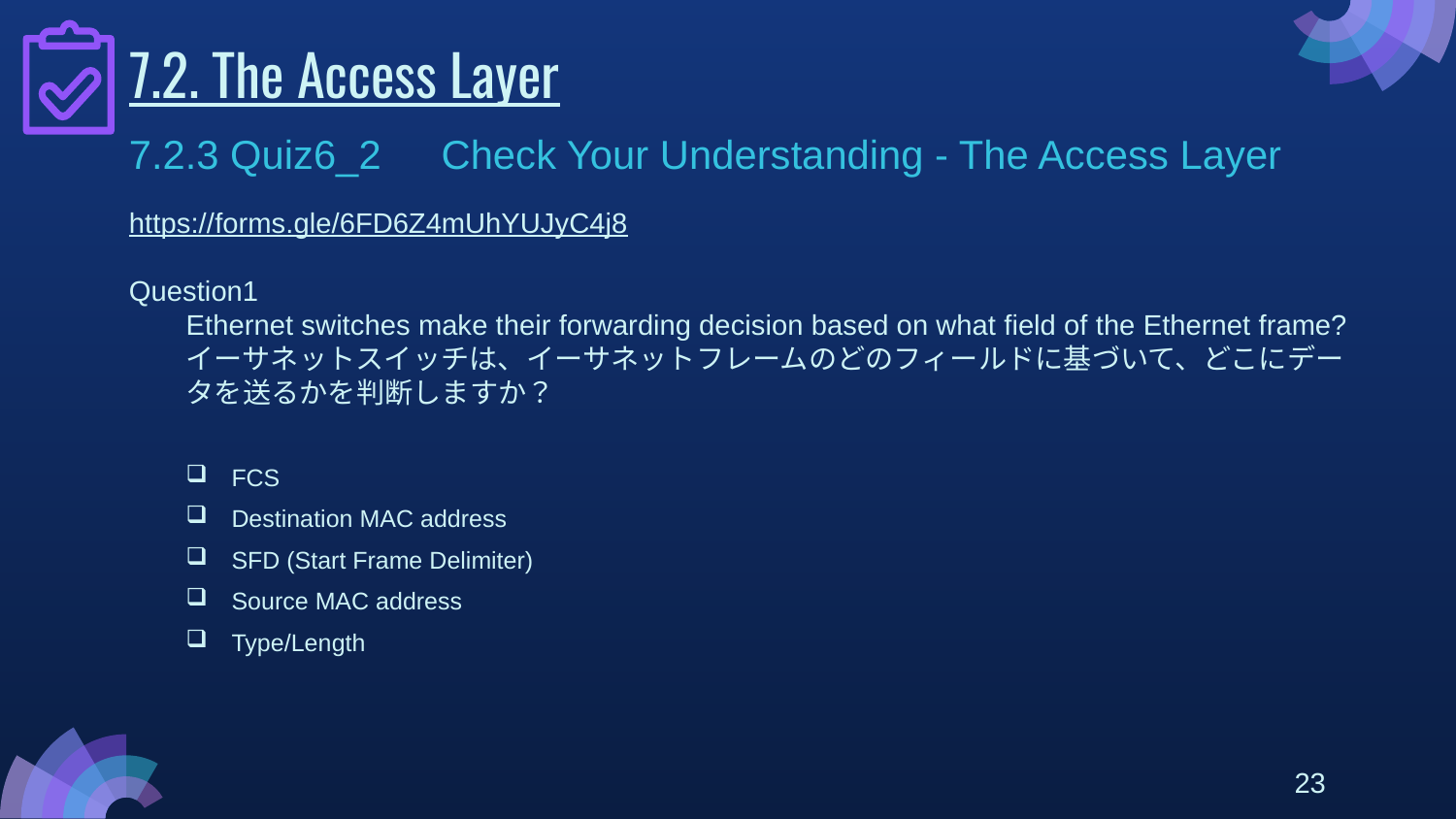

# 7.2. The Access Layer
7.2.3 Quiz6_2　Check Your Understanding - The Access Layer
https://forms.gle/6FD6Z4mUhYUJyC4j8

Question1
Ethernet switches make their forwarding decision based on what field of the Ethernet frame?
イーサネットスイッチは、イーサネットフレームのどのフィールドに基づいて、どこにデータを送るかを判断しますか？

FCS
Destination MAC address
SFD (Start Frame Delimiter)
Source MAC address
Type/Length

23